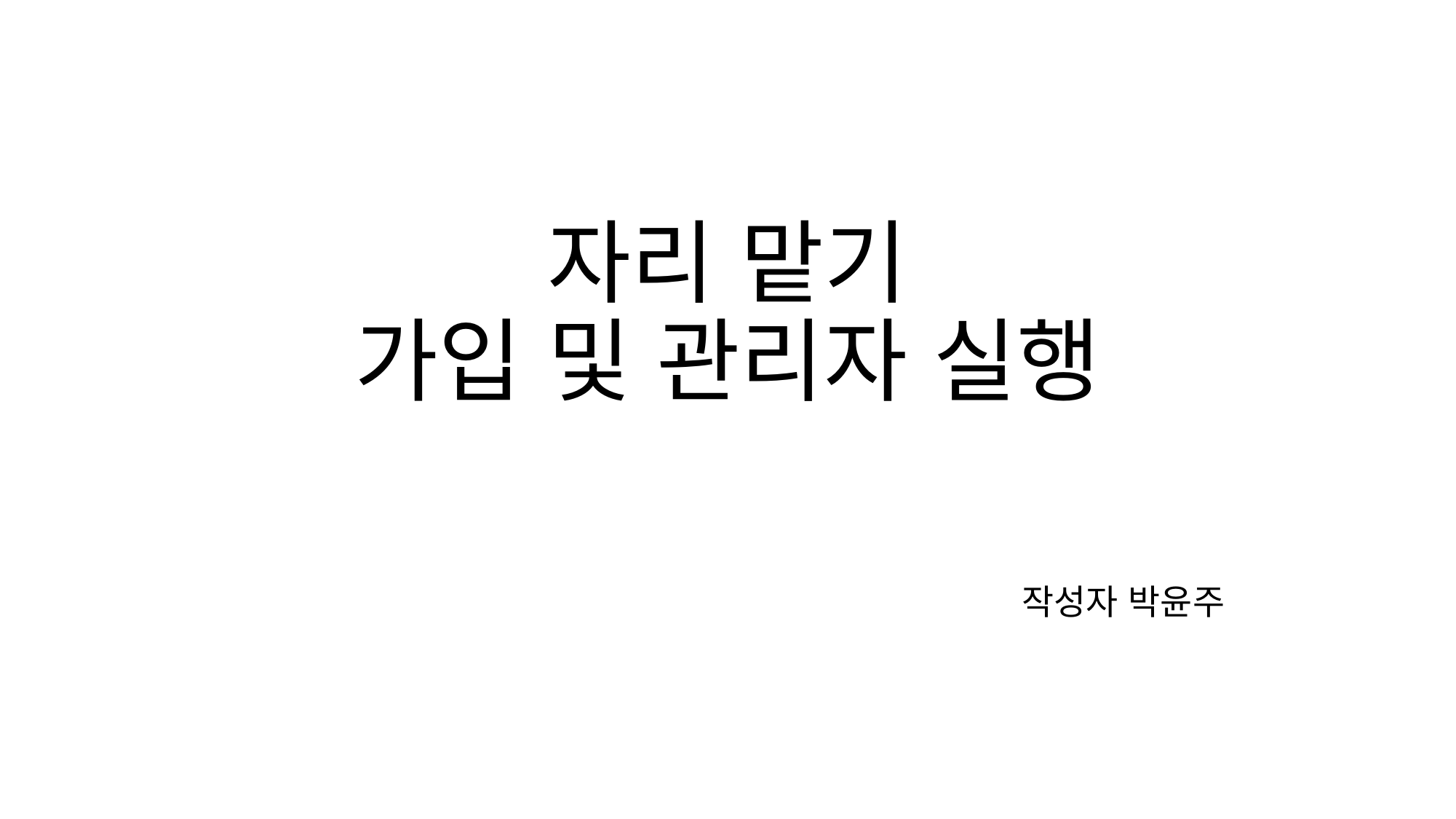

# 자리 맡기 가입 및 관리자 실행
작성자 박윤주